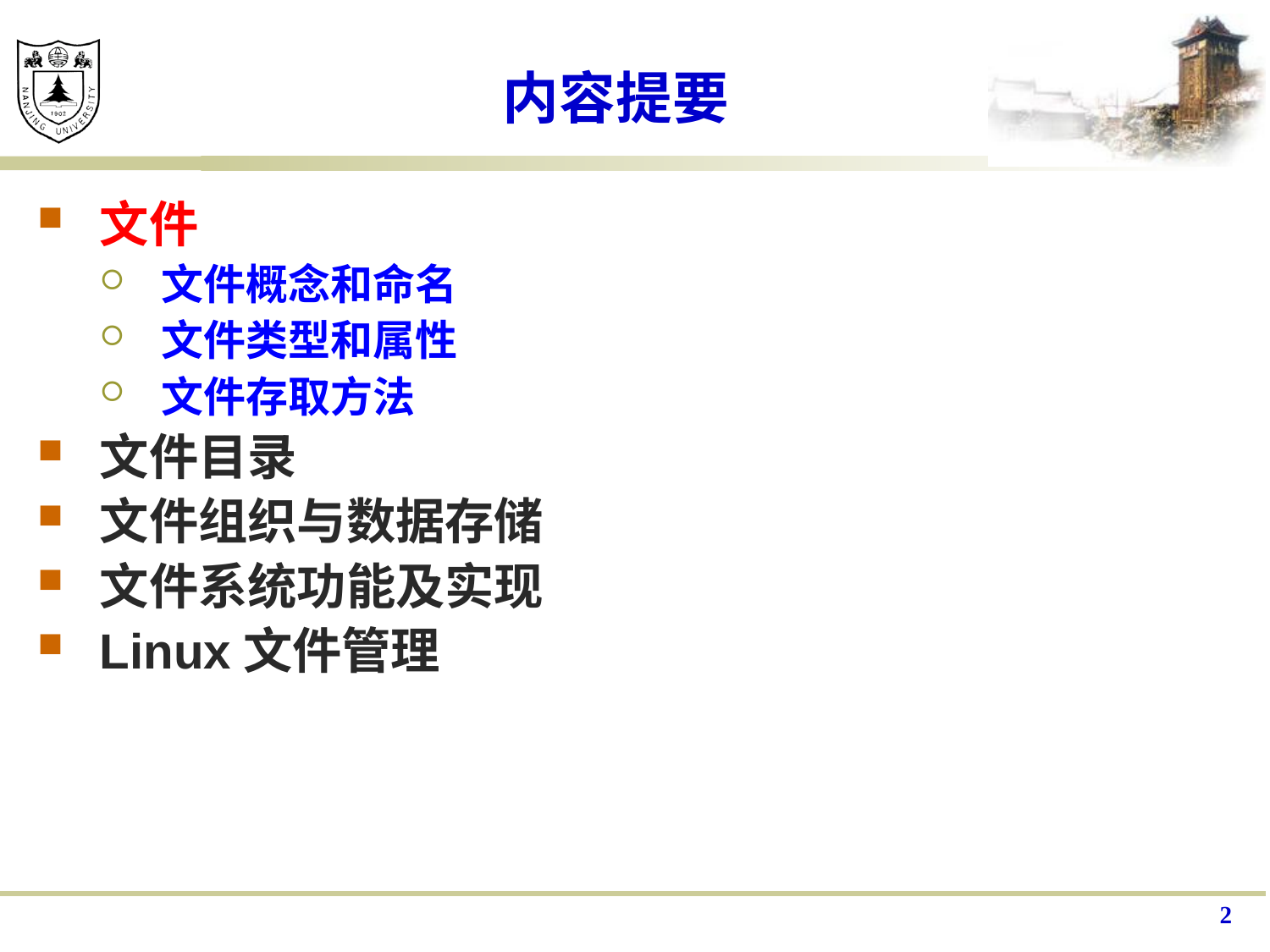

# 内容提要
文件
文件概念和命名
文件类型和属性
文件存取方法
文件目录
文件组织与数据存储
文件系统功能及实现
Linux文件管理
2